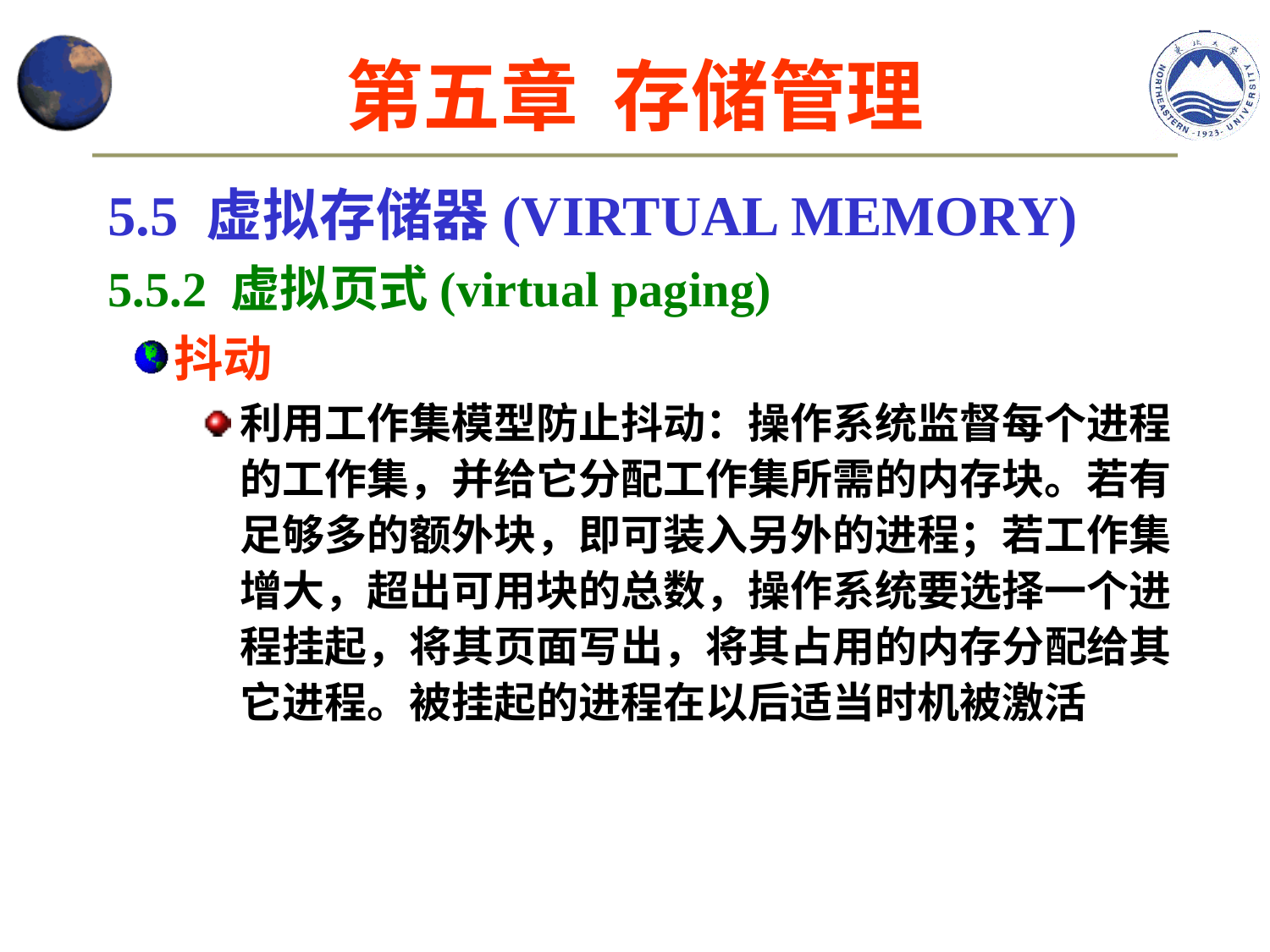

第五章  存储管理
5.5 虚拟存储器(VIRTUAL MEMORY)
5.5.2 虚拟页式(virtual paging)
抖动
利用工作集模型防止抖动：操作系统监督每个进程的工作集，并给它分配工作集所需的内存块。若有足够多的额外块，即可装入另外的进程；若工作集增大，超出可用块的总数，操作系统要选择一个进程挂起，将其页面写出，将其占用的内存分配给其它进程。被挂起的进程在以后适当时机被激活